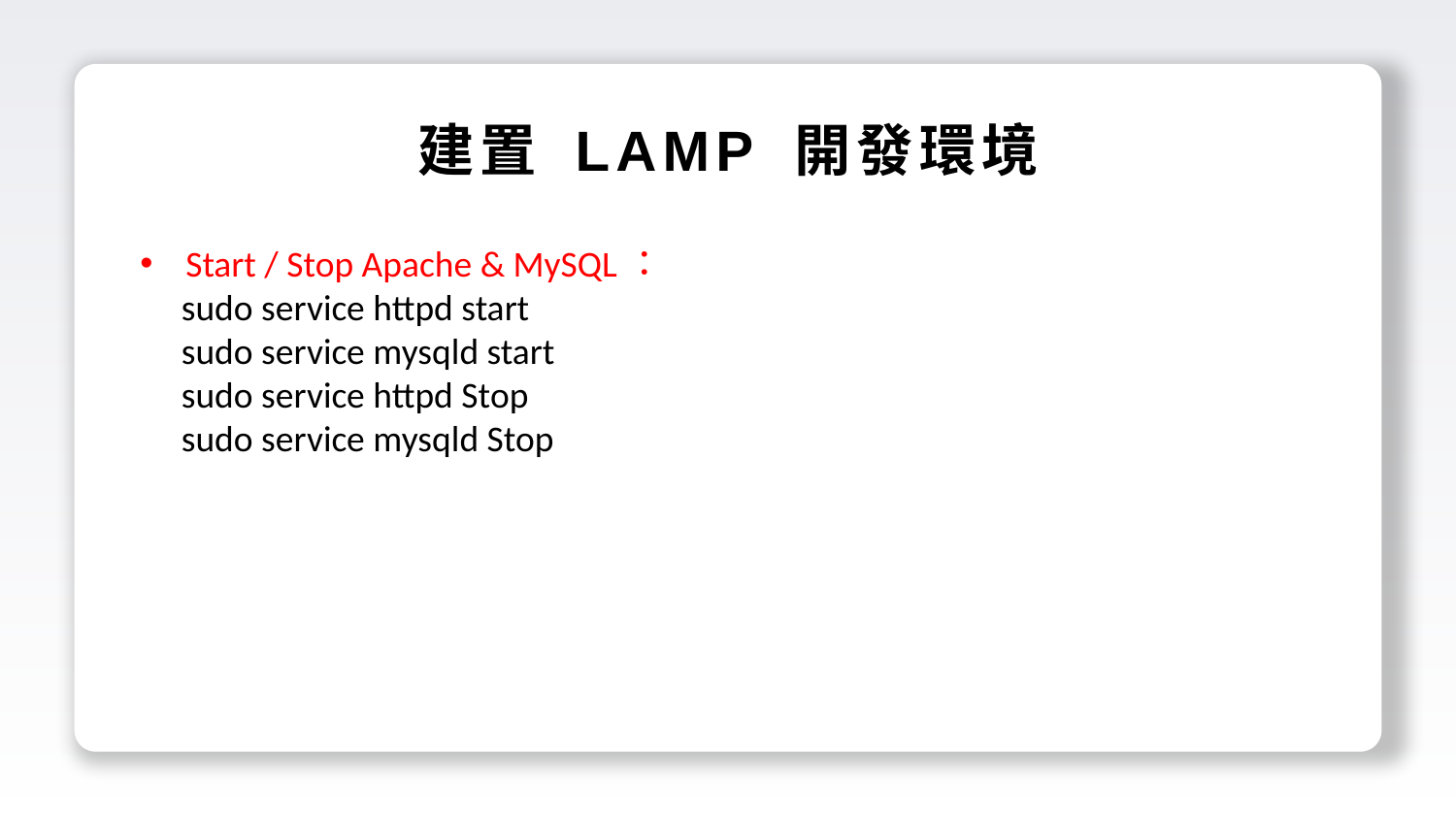

建置 LAMP 開發環境
Start / Stop Apache & MySQL：
     sudo service httpd start
     sudo service mysqld start
     sudo service httpd Stop
     sudo service mysqld Stop